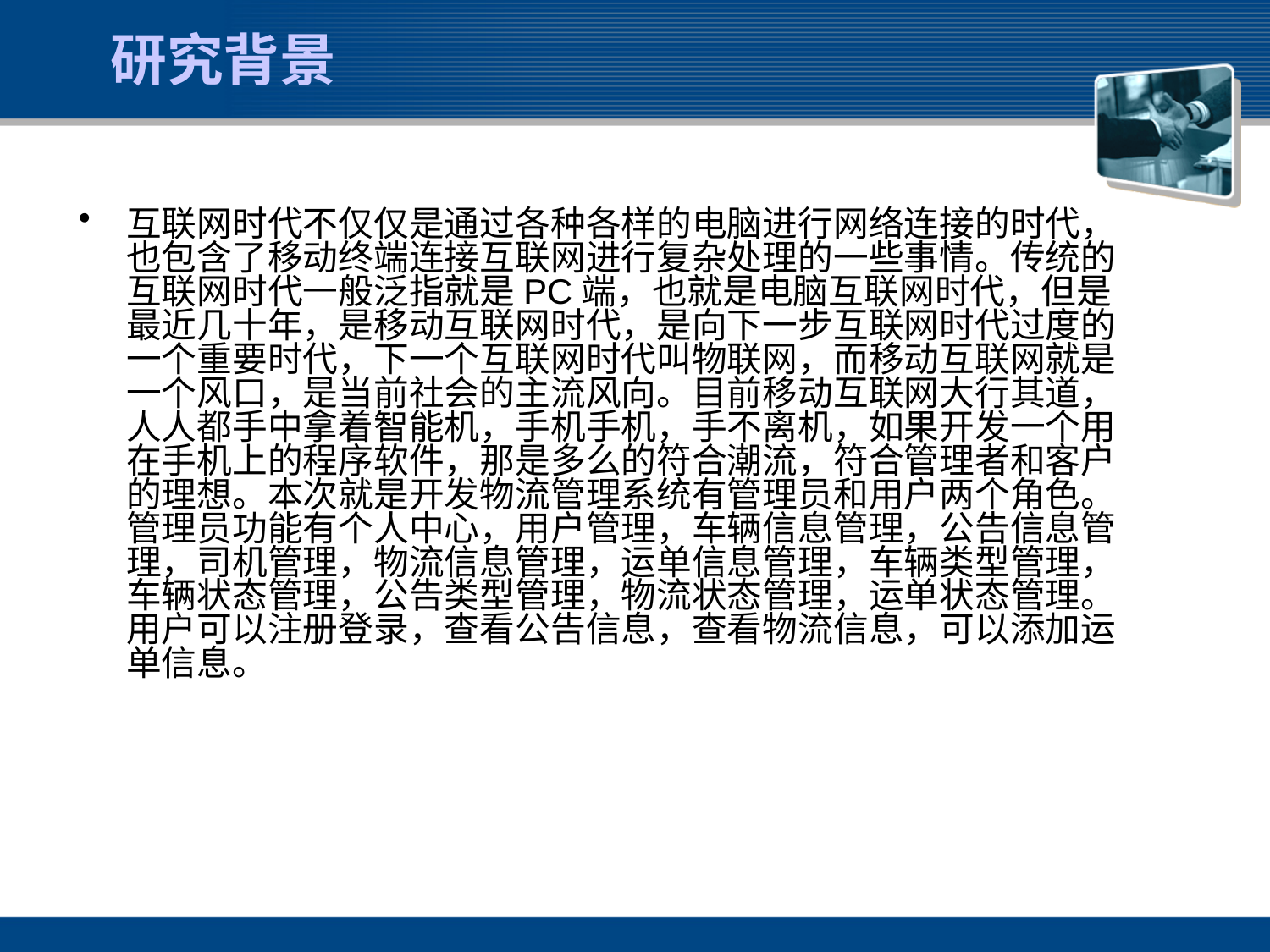

# 研究背景
互联网时代不仅仅是通过各种各样的电脑进行网络连接的时代，也包含了移动终端连接互联网进行复杂处理的一些事情。传统的互联网时代一般泛指就是PC端，也就是电脑互联网时代，但是最近几十年，是移动互联网时代，是向下一步互联网时代过度的一个重要时代，下一个互联网时代叫物联网，而移动互联网就是一个风口，是当前社会的主流风向。目前移动互联网大行其道，人人都手中拿着智能机，手机手机，手不离机，如果开发一个用在手机上的程序软件，那是多么的符合潮流，符合管理者和客户的理想。本次就是开发物流管理系统有管理员和用户两个角色。管理员功能有个人中心，用户管理，车辆信息管理，公告信息管理，司机管理，物流信息管理，运单信息管理，车辆类型管理，车辆状态管理，公告类型管理，物流状态管理，运单状态管理。用户可以注册登录，查看公告信息，查看物流信息，可以添加运单信息。